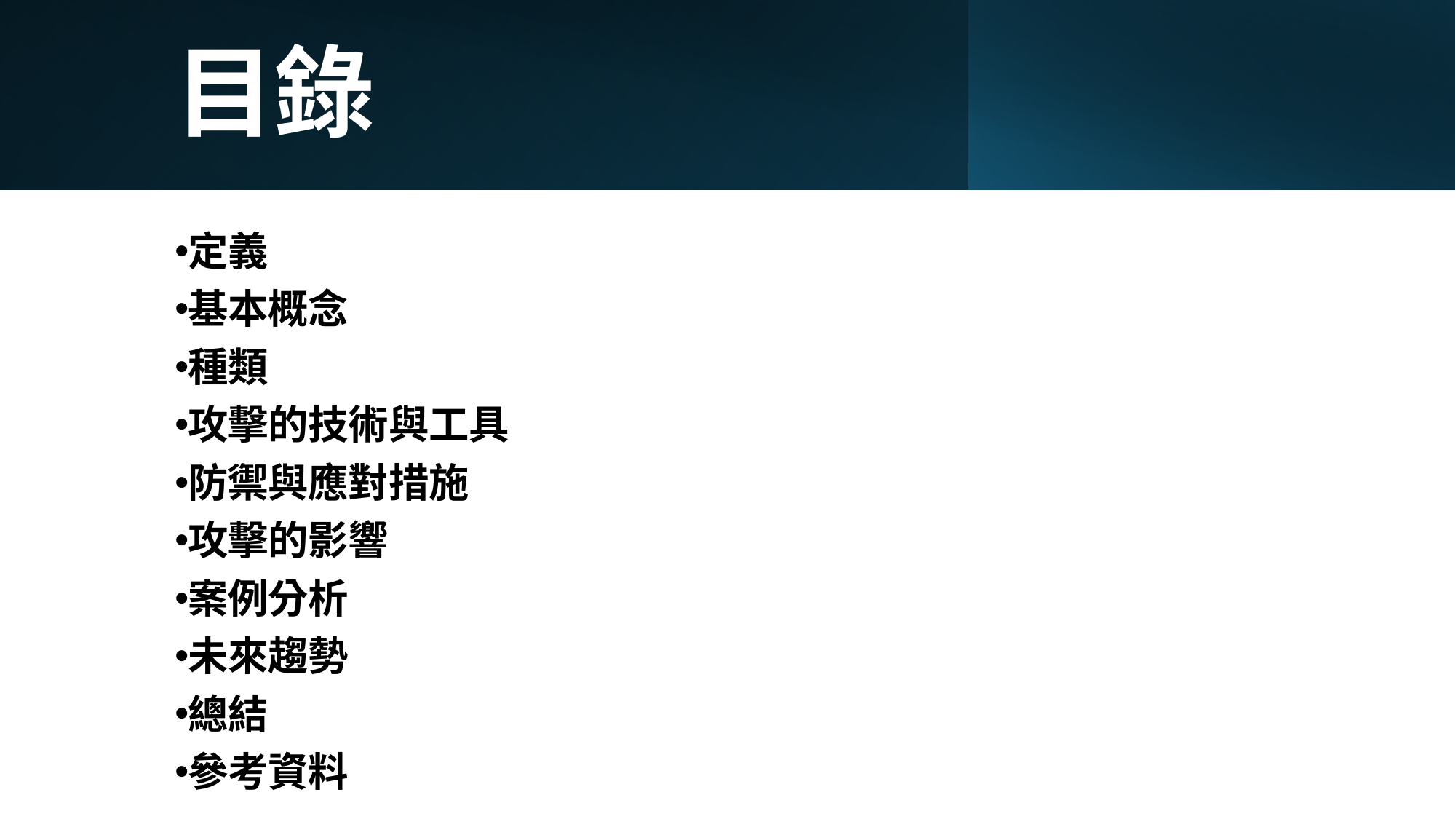

# 目錄
定義
基本概念
種類
攻擊的技術與工具
防禦與應對措施
攻擊的影響
案例分析
未來趨勢
總結
參考資料